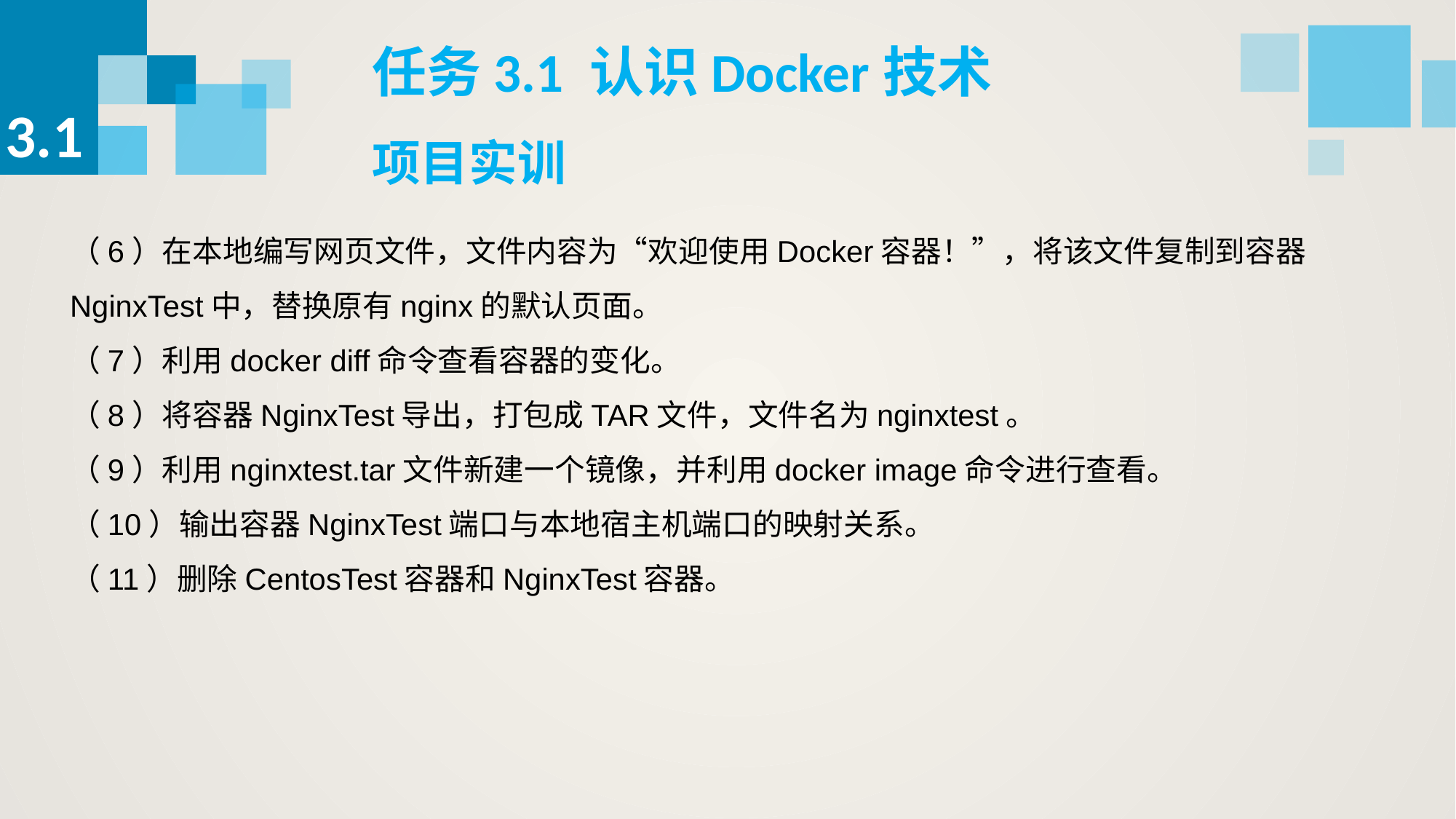

任务3.1 认识Docker技术
3.1
项目实训
（6）在本地编写网页文件，文件内容为“欢迎使用Docker容器！”，将该文件复制到容器NginxTest中，替换原有nginx的默认页面。
（7）利用docker diff命令查看容器的变化。
（8）将容器NginxTest导出，打包成TAR文件，文件名为nginxtest。
（9）利用nginxtest.tar文件新建一个镜像，并利用docker image命令进行查看。
（10）输出容器NginxTest端口与本地宿主机端口的映射关系。
（11）删除CentosTest容器和NginxTest容器。